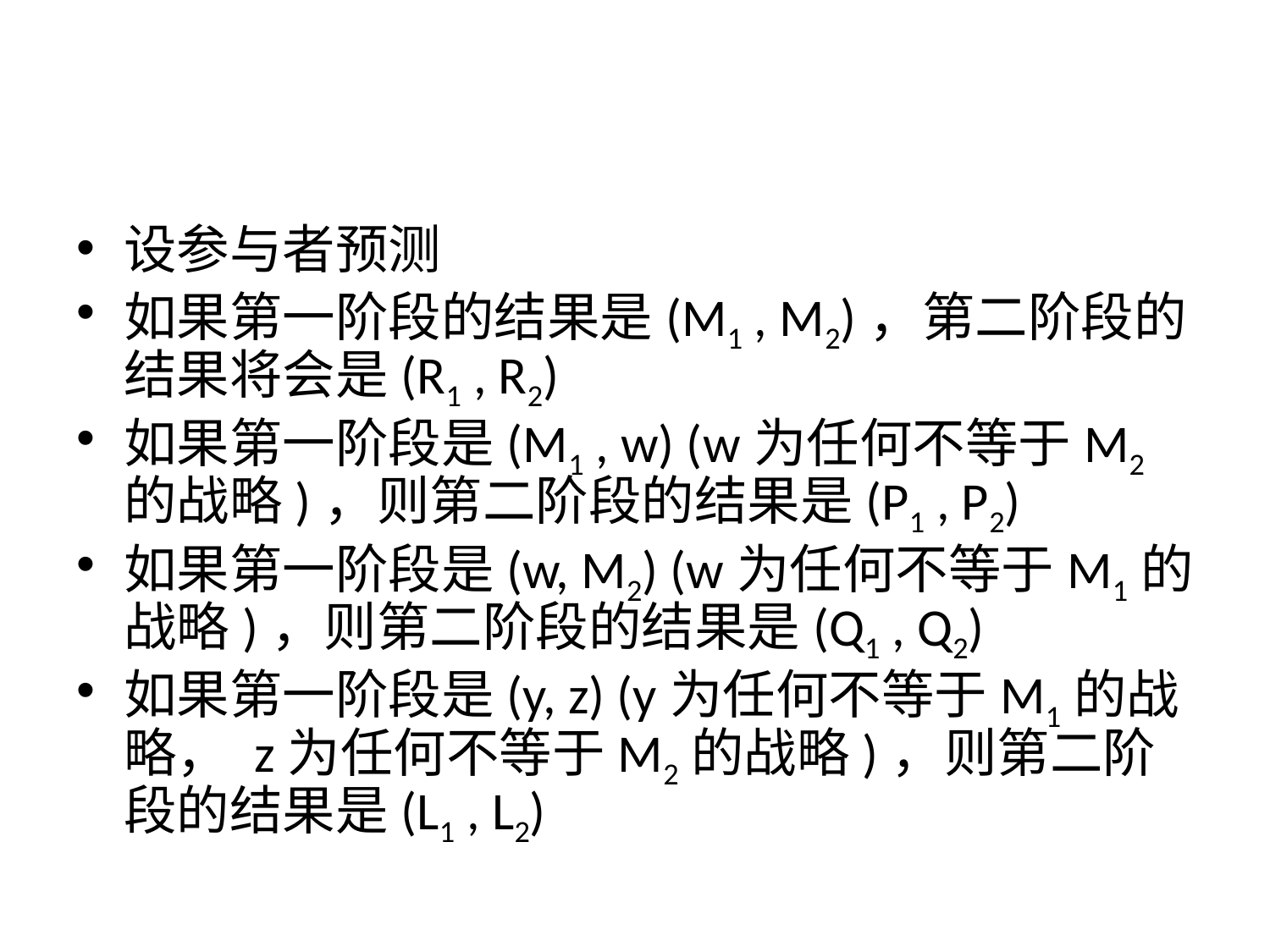

设参与者预测
如果第一阶段的结果是(M1 , M2)，第二阶段的结果将会是(R1 , R2)
如果第一阶段是(M1 , w) (w为任何不等于M2的战略)，则第二阶段的结果是(P1 , P2)
如果第一阶段是(w, M2) (w为任何不等于M1的战略)，则第二阶段的结果是(Q1 , Q2)
如果第一阶段是(y, z) (y为任何不等于M1的战略， z为任何不等于M2的战略)，则第二阶段的结果是(L1 , L2)